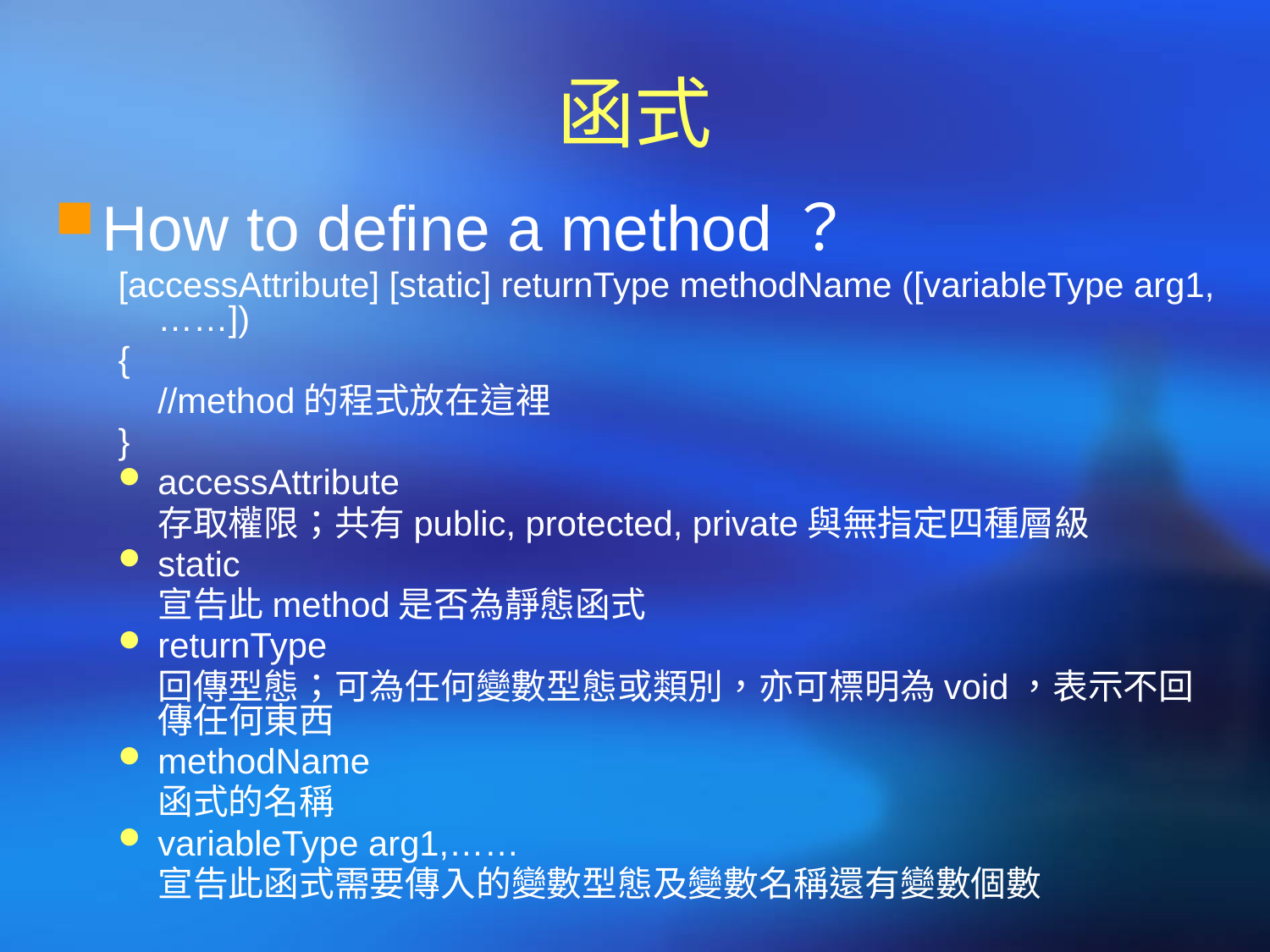

# 函式
How to define a method？
[accessAttribute] [static] returnType methodName ([variableType arg1,……])
{
	//method的程式放在這裡
}
accessAttribute
	存取權限；共有public, protected, private與無指定四種層級
static
	宣告此method是否為靜態函式
returnType
	回傳型態；可為任何變數型態或類別，亦可標明為void，表示不回傳任何東西
methodName
	函式的名稱
variableType arg1,……
	宣告此函式需要傳入的變數型態及變數名稱還有變數個數